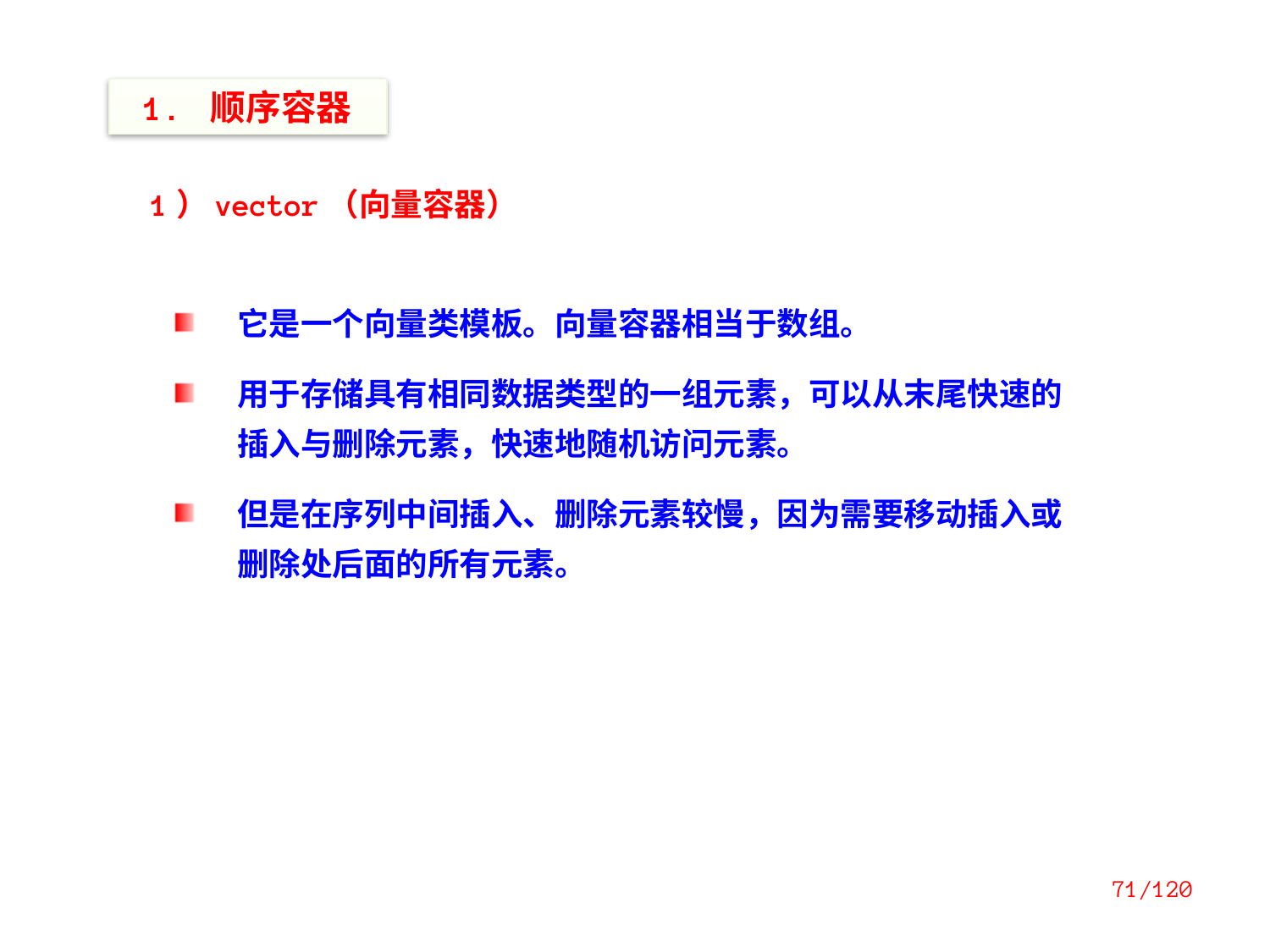

1. 顺序容器
1）vector（向量容器）
它是一个向量类模板。向量容器相当于数组。
用于存储具有相同数据类型的一组元素，可以从末尾快速的插入与删除元素，快速地随机访问元素。
但是在序列中间插入、删除元素较慢，因为需要移动插入或删除处后面的所有元素。
71/120